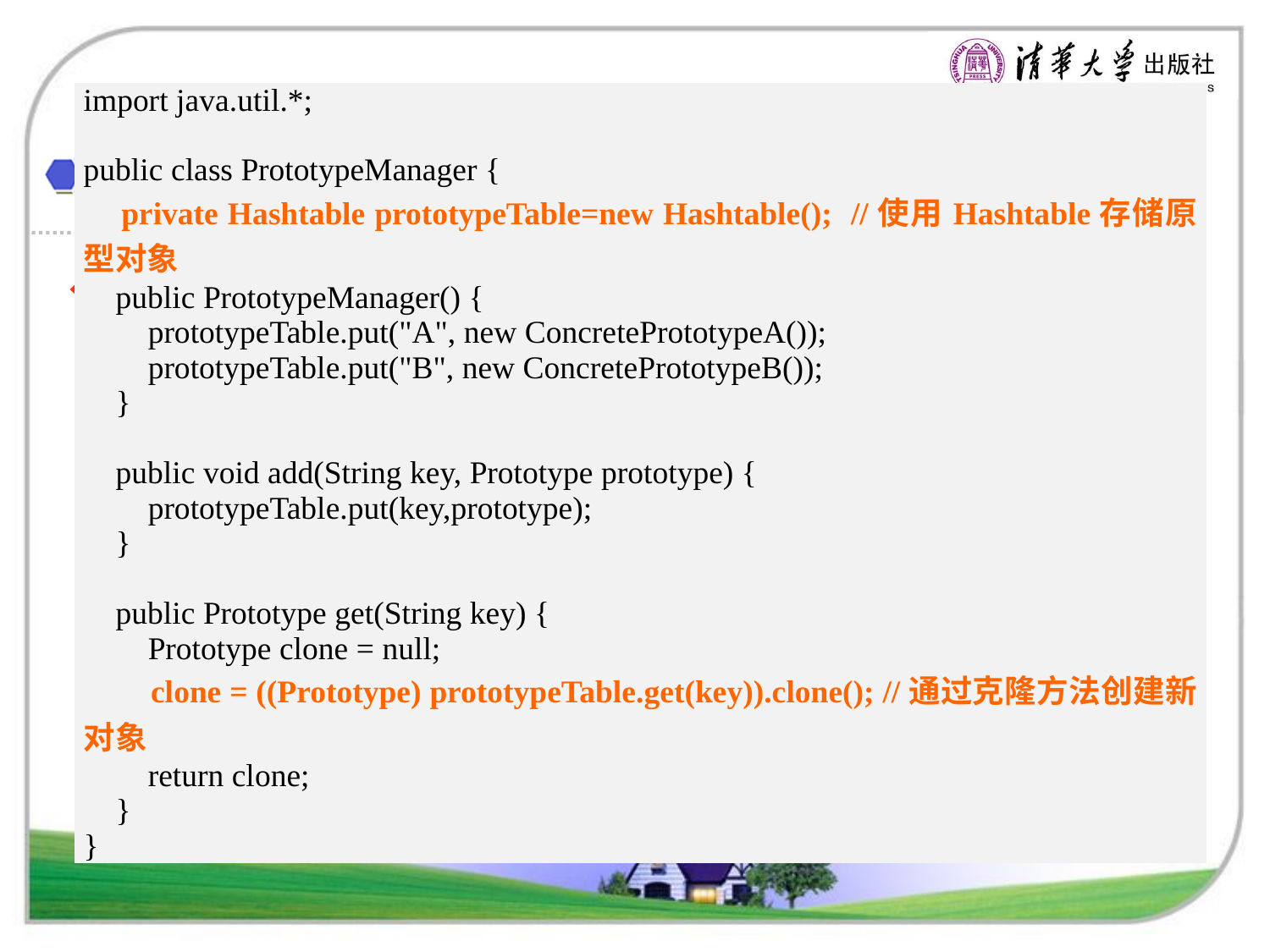

| import java.util.\*; public class PrototypeManager { private Hashtable prototypeTable=new Hashtable(); //使用Hashtable存储原型对象 public PrototypeManager() { prototypeTable.put("A", new ConcretePrototypeA()); prototypeTable.put("B", new ConcretePrototypeB()); } public void add(String key, Prototype prototype) { prototypeTable.put(key,prototype); } public Prototype get(String key) { Prototype clone = null; clone = ((Prototype) prototypeTable.get(key)).clone(); //通过克隆方法创建新对象 return clone; } } |
| --- |
# 原型管理器
实现